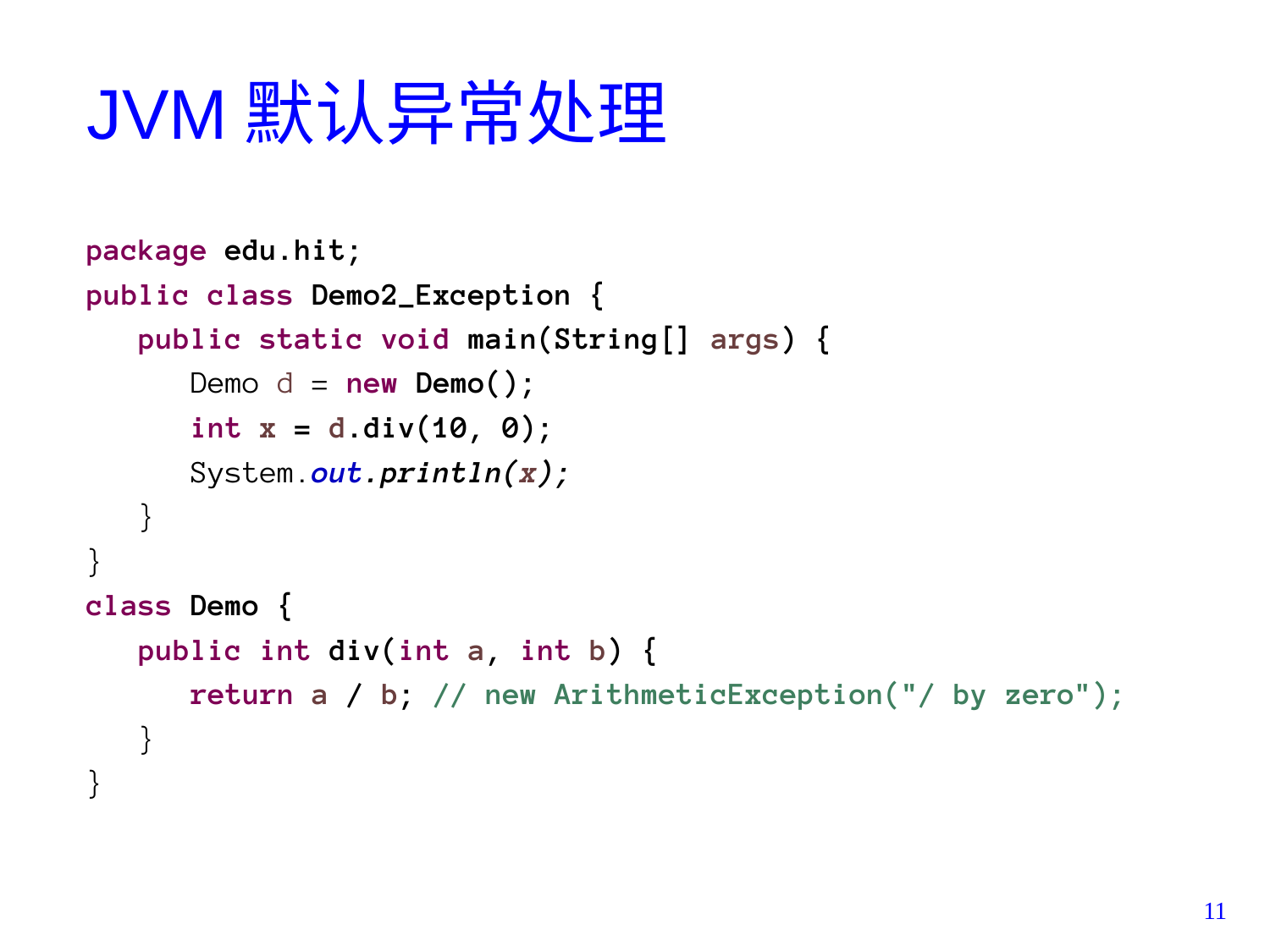

# JVM默认异常处理
package edu.hit;
public class Demo2_Exception {
   public static void main(String[] args) {
      Demo d = new Demo();
      int x = d.div(10, 0);
      System.out.println(x);
   }
}
class Demo {
   public int div(int a, int b) {
      return a / b; // new ArithmeticException("/ by zero");
   }
}

11